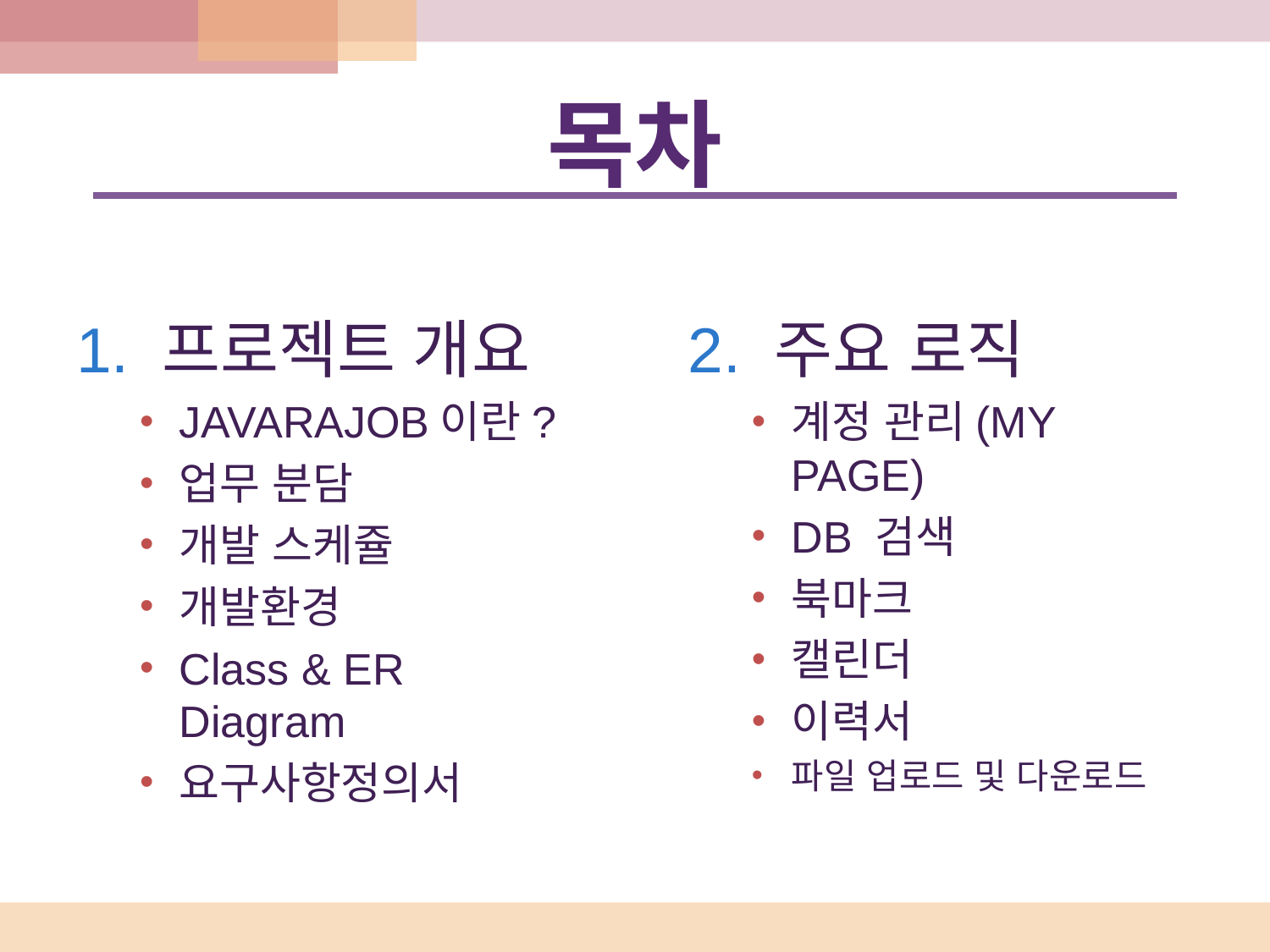

# 목차
1. 프로젝트 개요
JAVARAJOB이란?
업무 분담
개발 스케쥴
개발환경
Class & ER Diagram
요구사항정의서
2. 주요 로직
계정 관리(MY PAGE)
DB 검색
북마크
캘린더
이력서
파일 업로드 및 다운로드